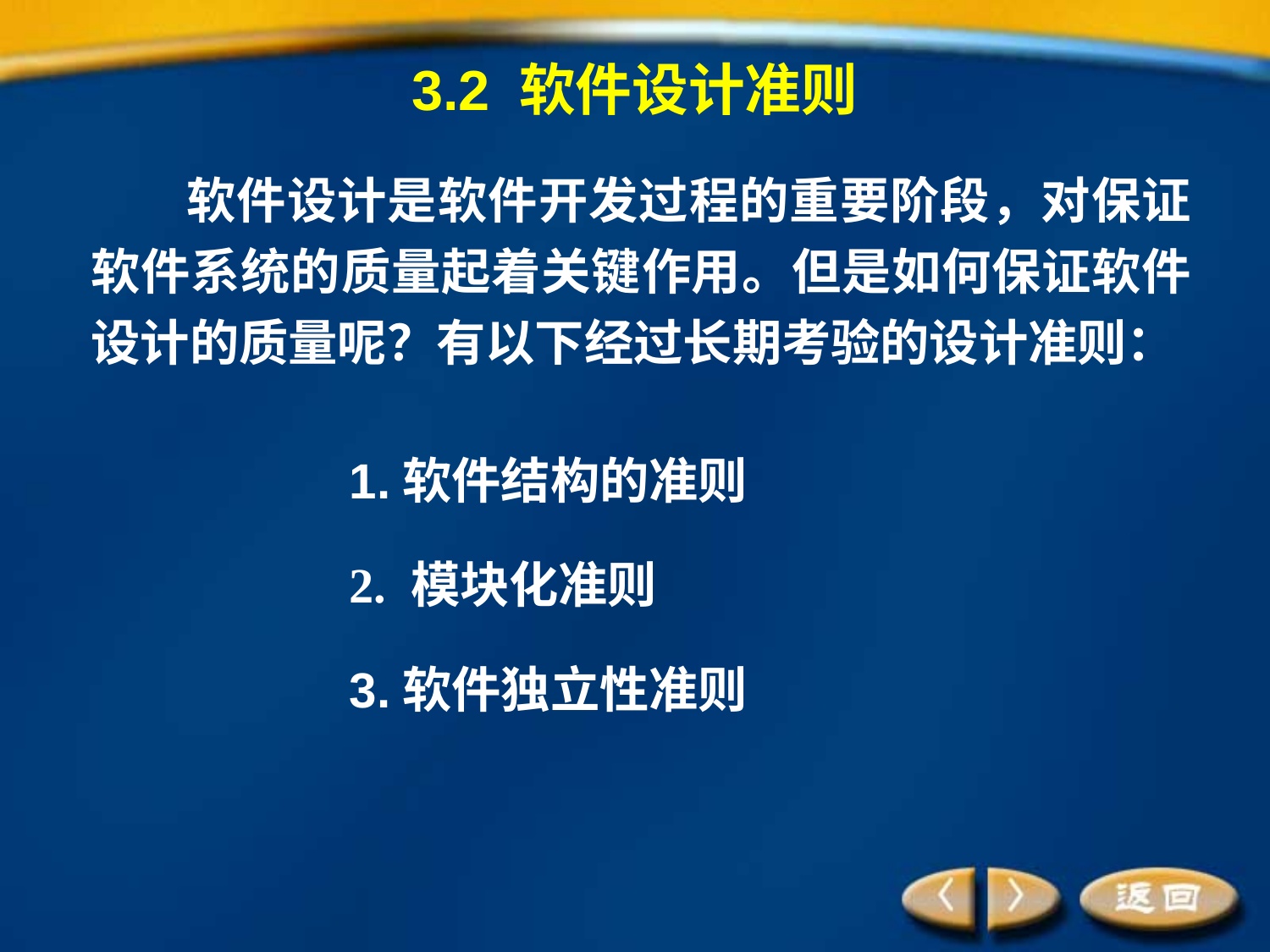

3.2 软件设计准则
        软件设计是软件开发过程的重要阶段，对保证软件系统的质量起着关键作用。但是如何保证软件设计的质量呢？有以下经过长期考验的设计准则：
1.软件结构的准则
2. 模块化准则
3.软件独立性准则